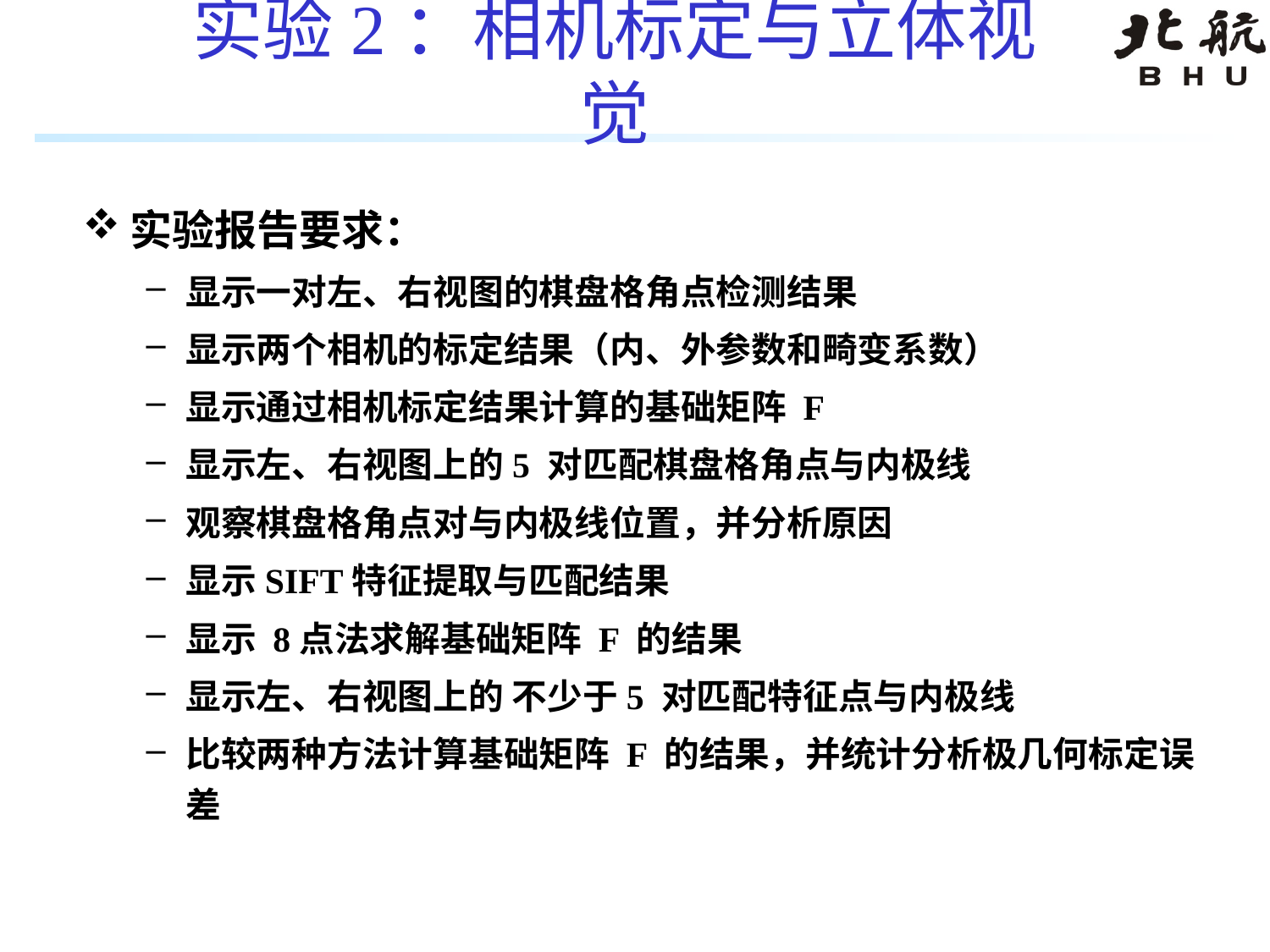

# 实验2：相机标定与立体视觉

实验报告要求：
显示一对左、右视图的棋盘格角点检测结果
显示两个相机的标定结果（内、外参数和畸变系数）
显示通过相机标定结果计算的基础矩阵 F
显示左、右视图上的5 对匹配棋盘格角点与内极线
观察棋盘格角点对与内极线位置，并分析原因
显示SIFT特征提取与匹配结果
显示 8点法求解基础矩阵 F 的结果
显示左、右视图上的 不少于5 对匹配特征点与内极线
比较两种方法计算基础矩阵 F 的结果，并统计分析极几何标定误差